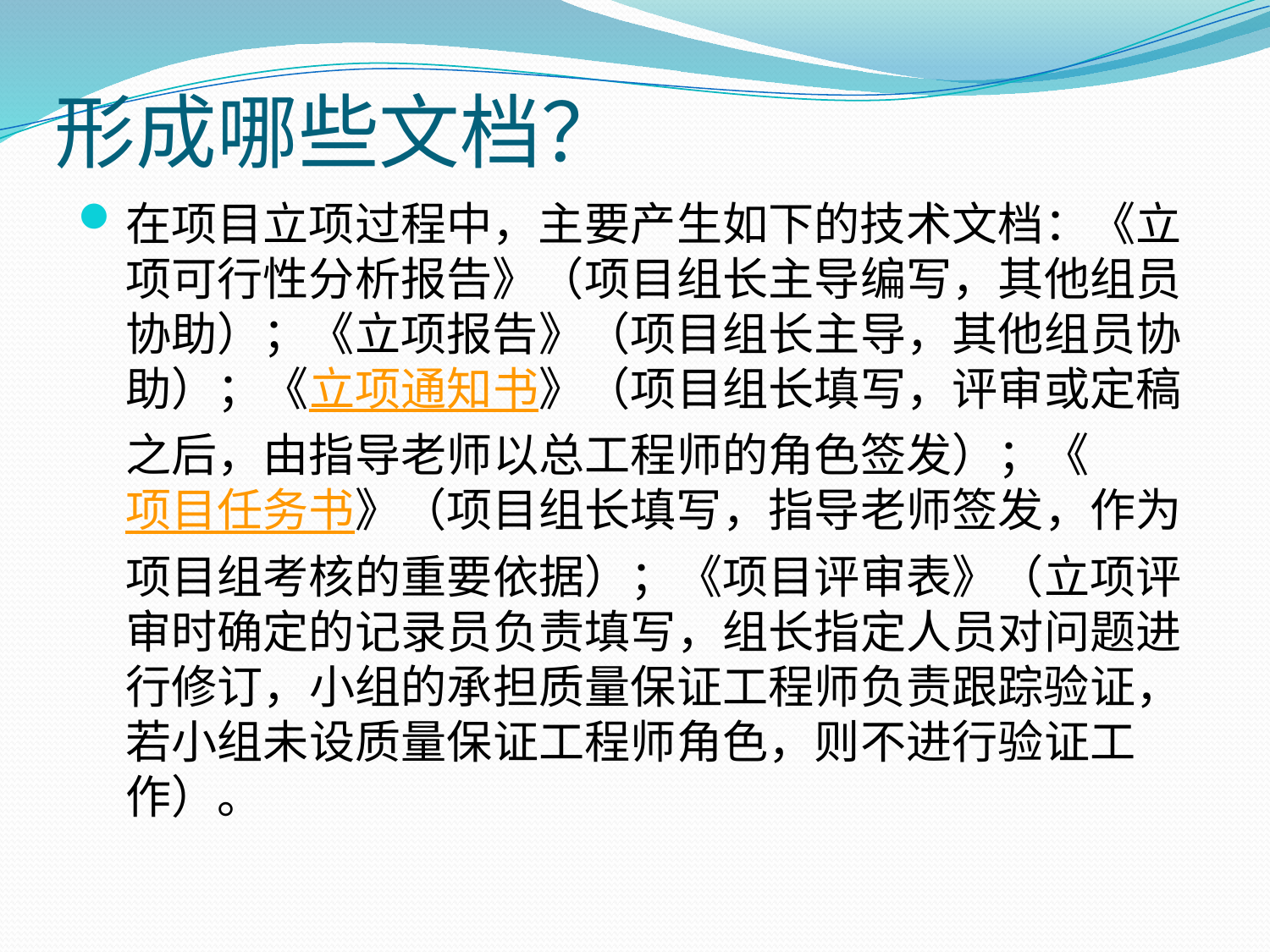

形成哪些文档？
在项目立项过程中，主要产生如下的技术文档：《立项可行性分析报告》（项目组长主导编写，其他组员协助）；《立项报告》（项目组长主导，其他组员协助）；《立项通知书》（项目组长填写，评审或定稿之后，由指导老师以总工程师的角色签发）；《项目任务书》（项目组长填写，指导老师签发，作为项目组考核的重要依据）；《项目评审表》（立项评审时确定的记录员负责填写，组长指定人员对问题进行修订，小组的承担质量保证工程师负责跟踪验证，若小组未设质量保证工程师角色，则不进行验证工作）。